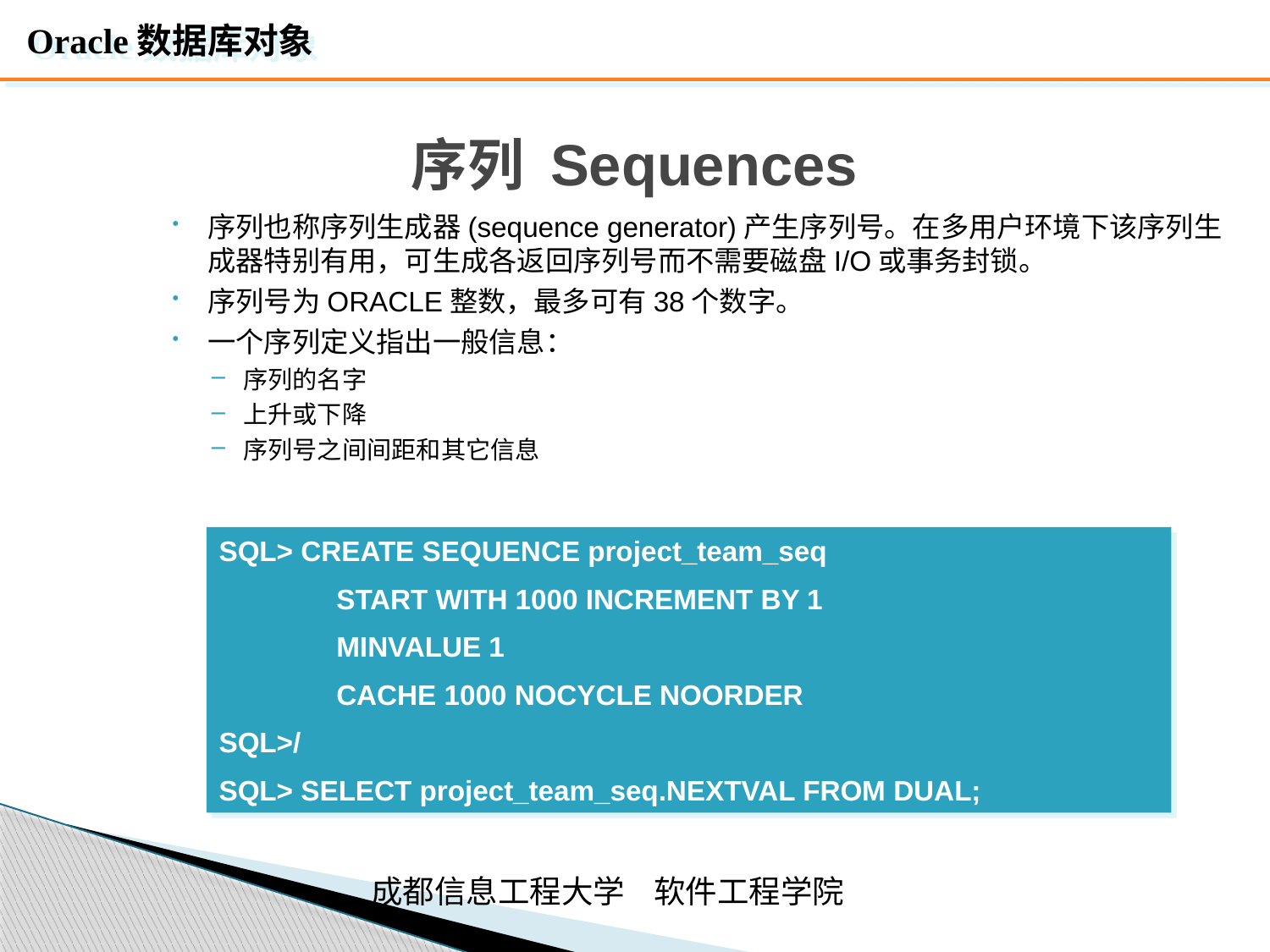

Oracle数据库对象

# 序列 Sequences
序列也称序列生成器(sequence generator)产生序列号。在多用户环境下该序列生成器特别有用，可生成各返回序列号而不需要磁盘I/O或事务封锁。
序列号为ORACLE整数，最多可有38个数字。
一个序列定义指出一般信息：
序列的名字
上升或下降
序列号之间间距和其它信息
SQL> CREATE SEQUENCE project_team_seq
               START WITH 1000 INCREMENT BY 1
               MINVALUE 1
               CACHE 1000 NOCYCLE NOORDER
SQL>/
SQL> SELECT project_team_seq.NEXTVAL FROM DUAL;